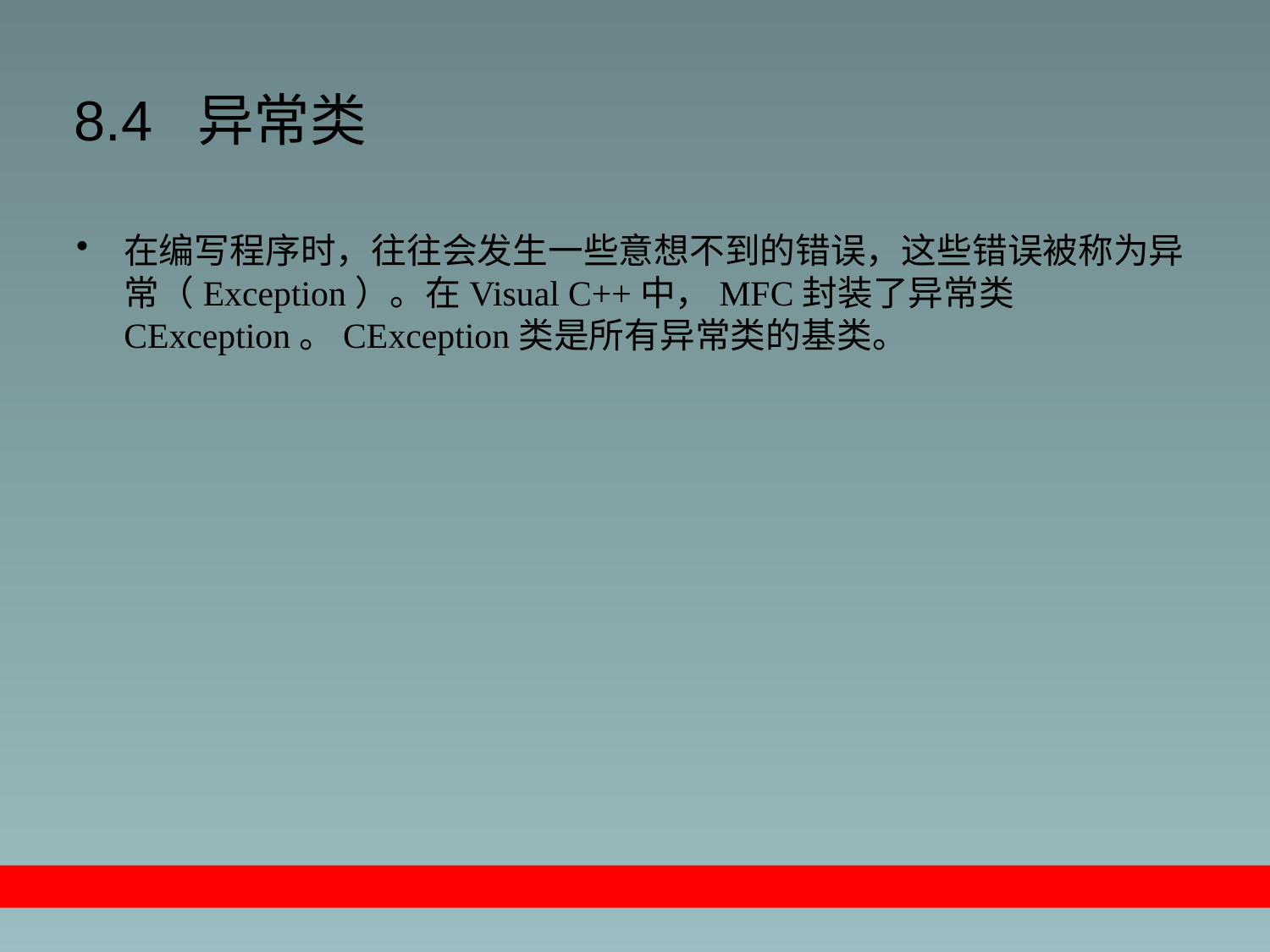

# 8.4  异常类
在编写程序时，往往会发生一些意想不到的错误，这些错误被称为异常（Exception）。在Visual C++中，MFC封装了异常类CException。CException类是所有异常类的基类。